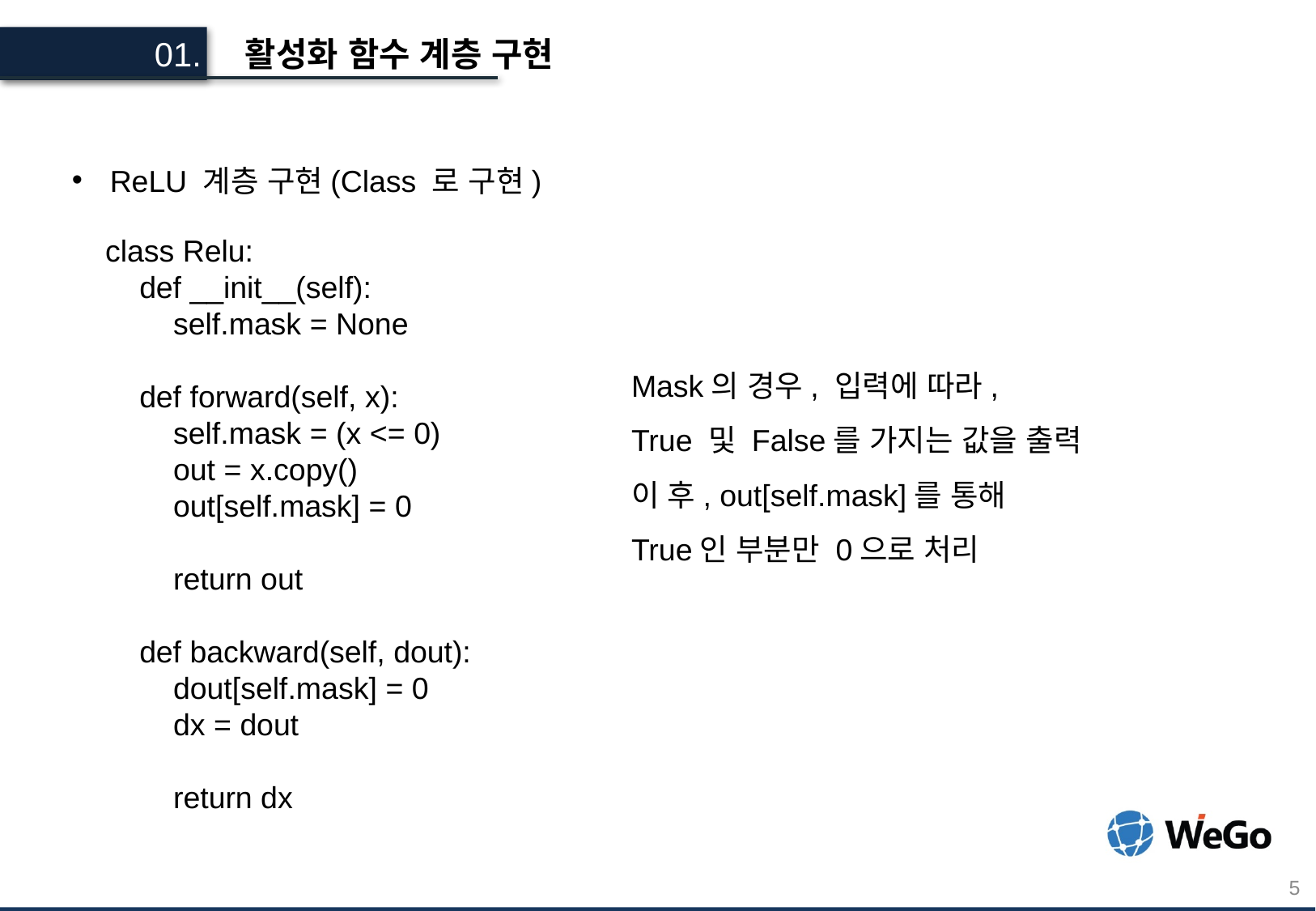

활성화 함수 계층 구현

01.
ReLU 계층 구현(Class 로 구현)

class Relu:
    def __init__(self):
        self.mask = None
    def forward(self, x):
        self.mask = (x <= 0)
        out = x.copy()
        out[self.mask] = 0
        return out
    def backward(self, dout):
        dout[self.mask] = 0
        dx = dout
        return dx

Mask의 경우, 입력에 따라,
True 및 False를 가지는 값을 출력
이 후, out[self.mask]를 통해
True인 부분만 0으로 처리
5